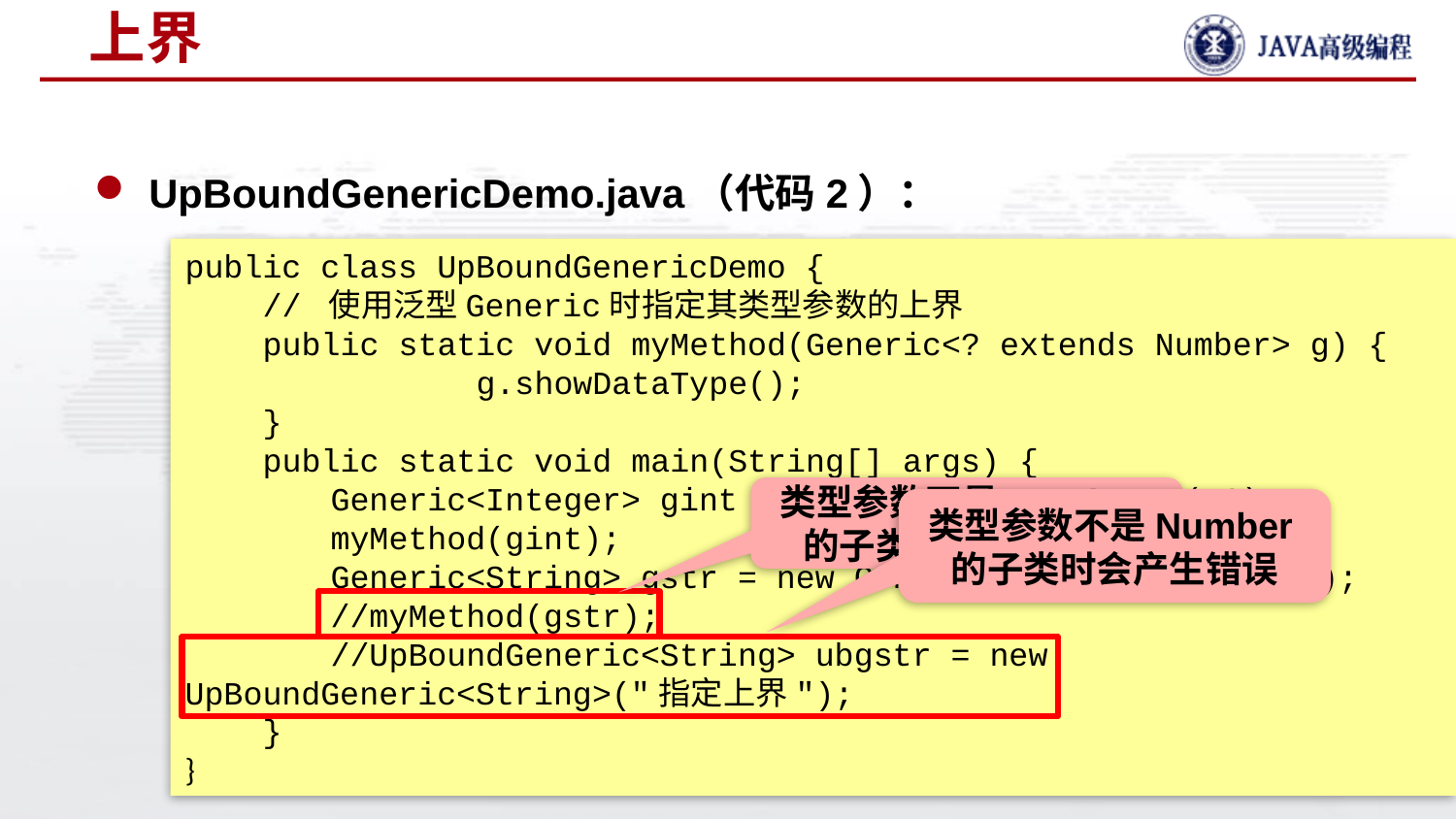

# 上界
UpBoundGenericDemo.java（代码2）：

public class UpBoundGenericDemo {
    // 使用泛型Generic时指定其类型参数的上界
    public static void myMethod(Generic<? extends Number> g) {
		g.showDataType();
    }
    public static void main(String[] args) {
	Generic<Integer> gint = new Generic<Integer>(12);
	myMethod(gint);
	Generic<String> gstr = new Generic<String>(“String”);
	//myMethod(gstr);
	//UpBoundGeneric<String> ubgstr = new UpBoundGeneric<String>("指定上界");
    }
}
类型参数不是Number的子类时会产生错误
类型参数不是Number的子类时会产生错误